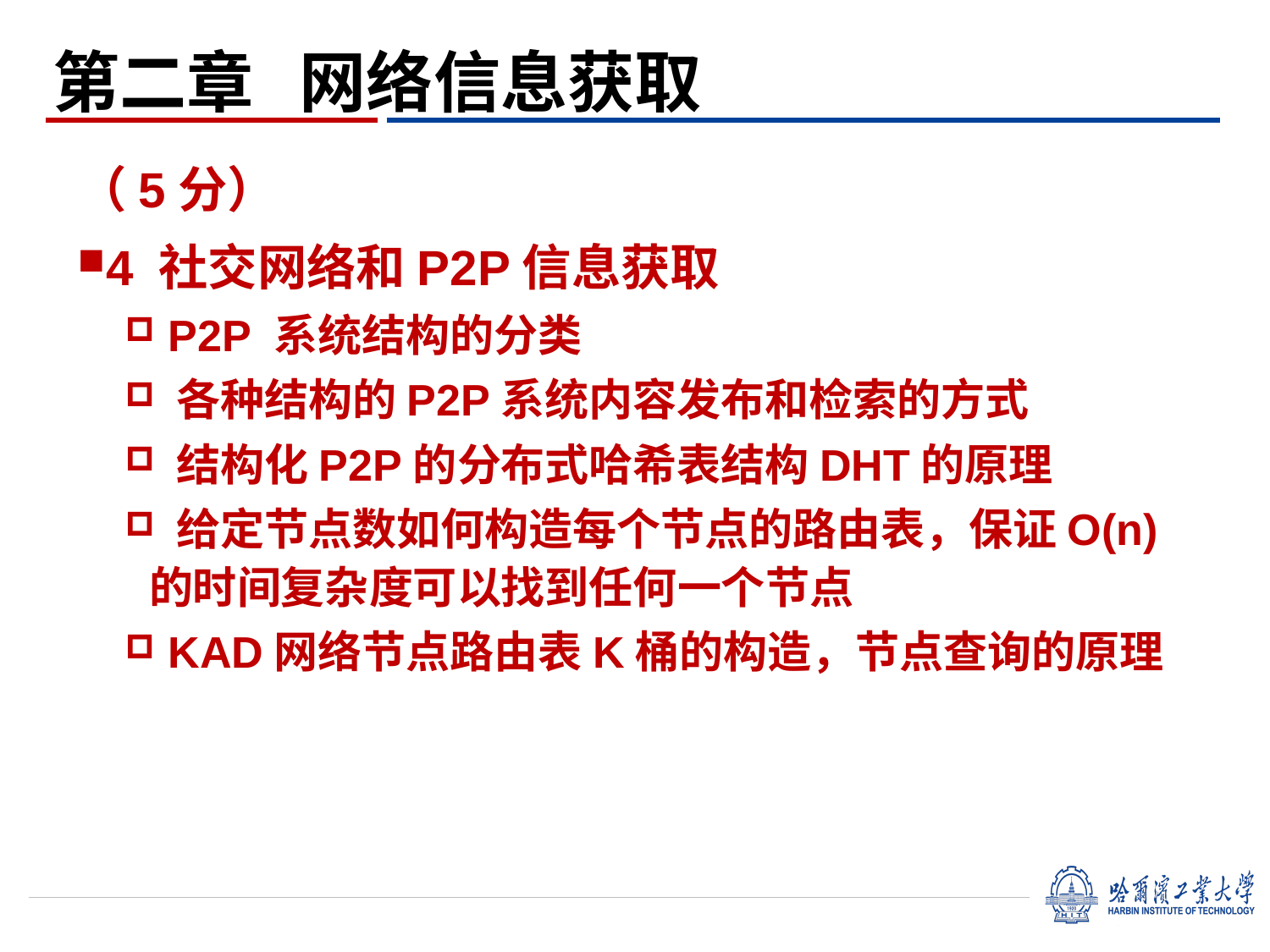

第二章   网络信息获取
（5分）
4 社交网络和P2P信息获取
 P2P 系统结构的分类
 各种结构的P2P系统内容发布和检索的方式
 结构化P2P的分布式哈希表结构DHT的原理
 给定节点数如何构造每个节点的路由表，保证O(n)的时间复杂度可以找到任何一个节点
 KAD网络节点路由表K桶的构造，节点查询的原理